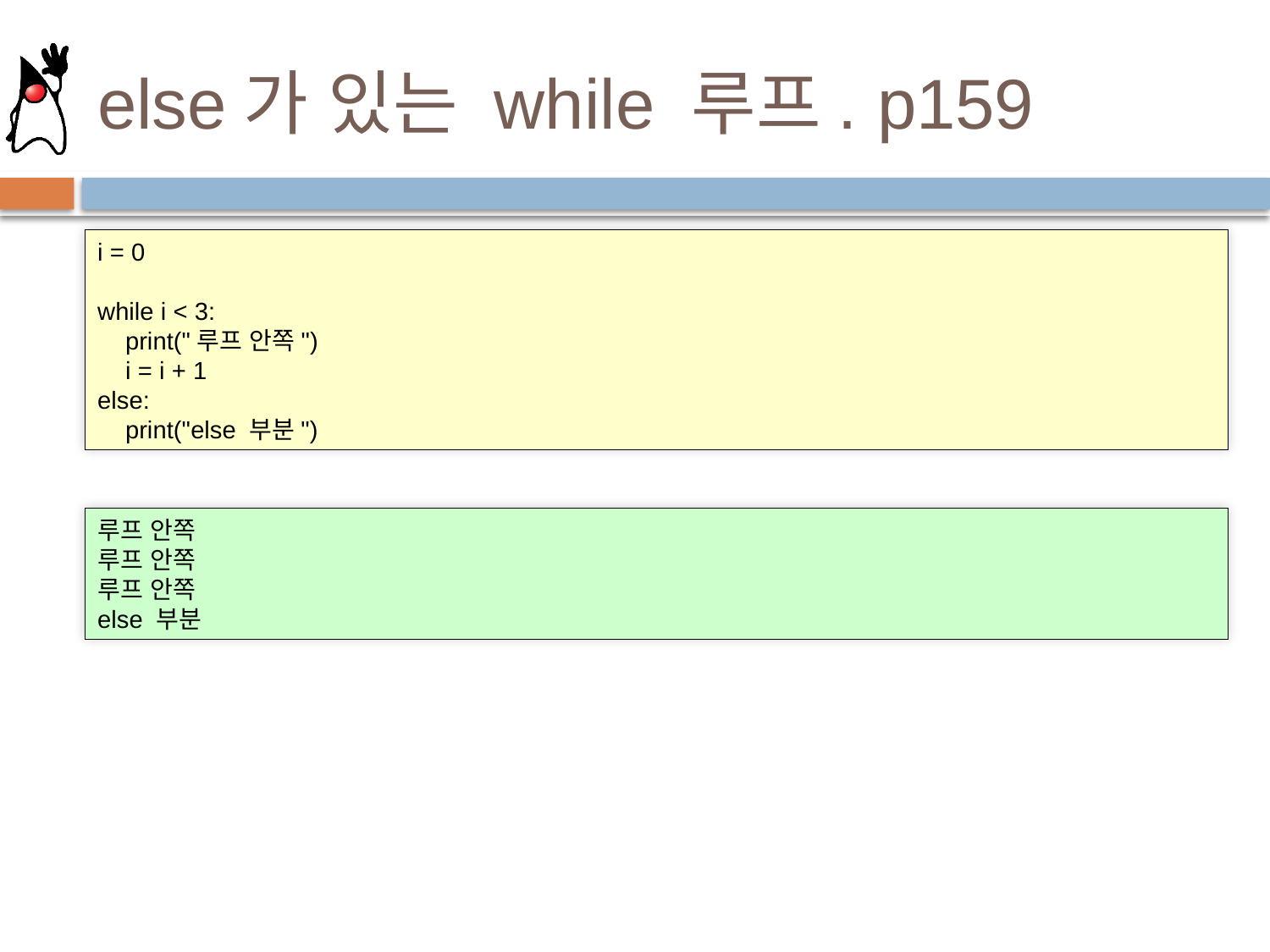

# else가 있는 while 루프. p159
i = 0

while i < 3:
    print("루프 안쪽")
    i = i + 1
else:
    print("else 부분")
루프 안쪽
루프 안쪽
루프 안쪽
else 부분